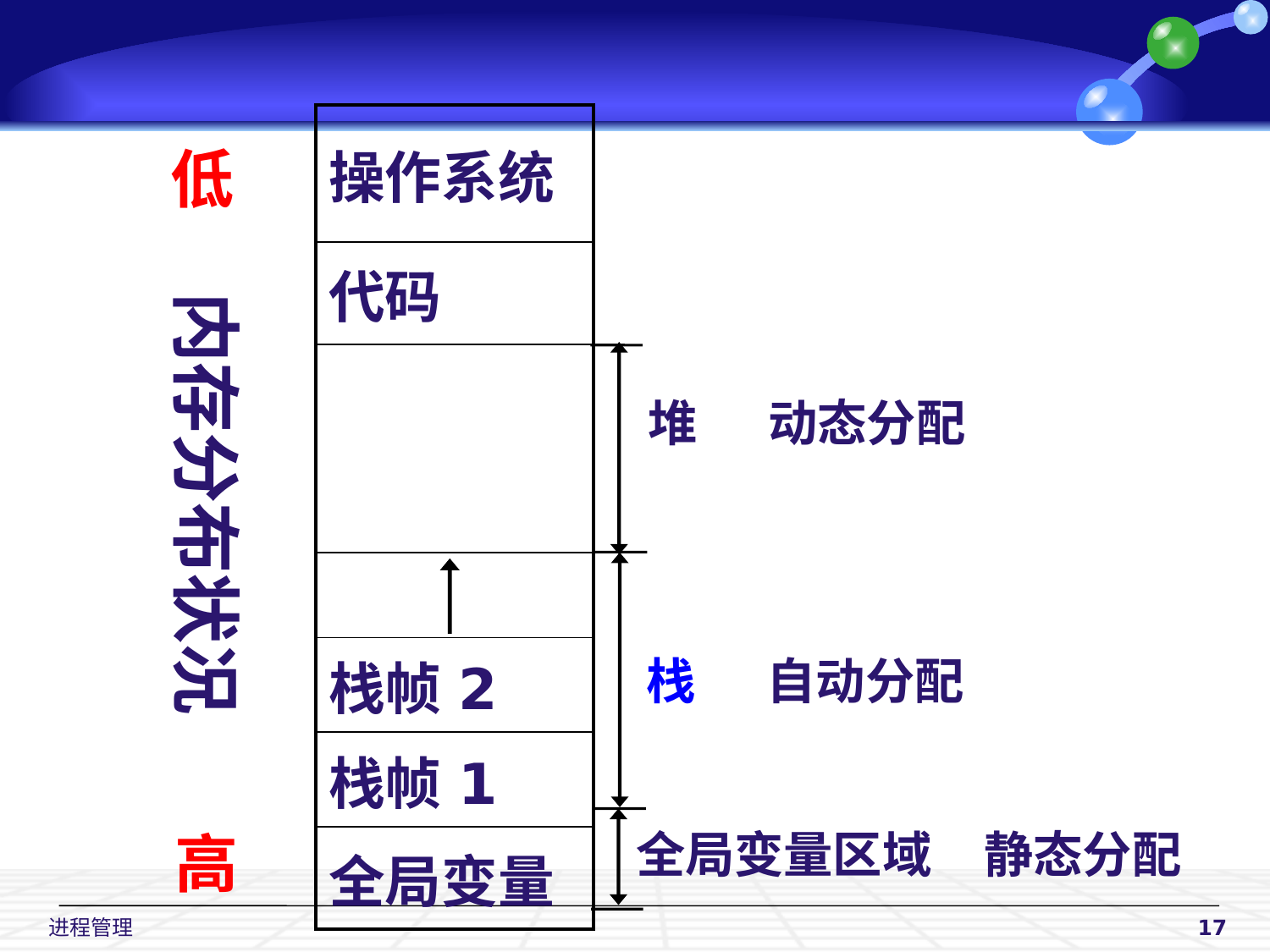

| 操作系统 |
| --- |
| 代码 |
|  |
|  |
|  |
| 栈帧2 |
| 栈帧1 |
| 全局变量 |
低
内存分布状况

堆
动态分配

栈
自动分配

全局变量区域
静态分配

高
   进程管理
17